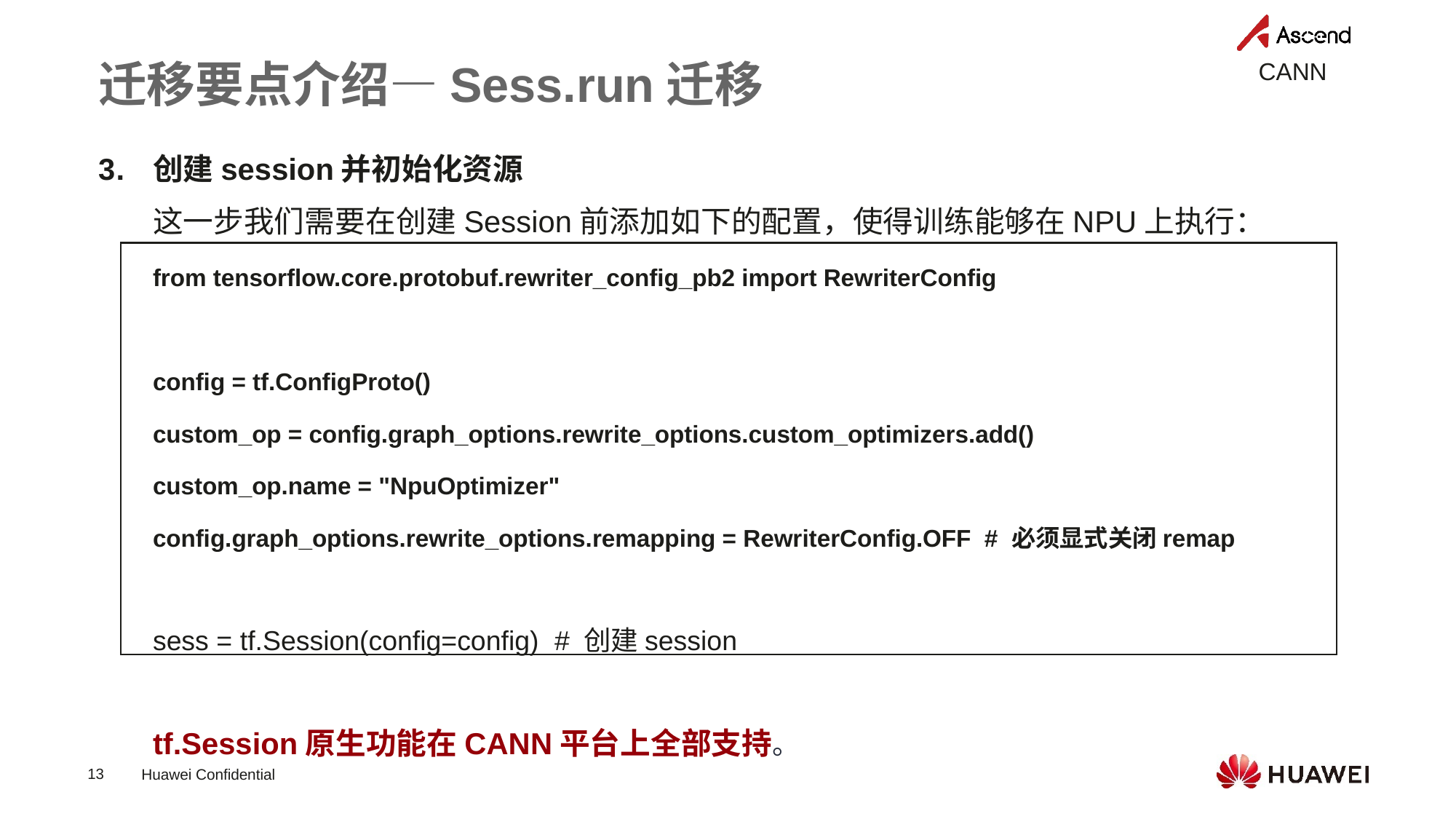

迁移要点介绍—Sess.run迁移
创建session并初始化资源
这一步我们需要在创建Session前添加如下的配置，使得训练能够在NPU上执行：
from tensorflow.core.protobuf.rewriter_config_pb2 import RewriterConfig

config = tf.ConfigProto()
custom_op = config.graph_options.rewrite_options.custom_optimizers.add()
custom_op.name = "NpuOptimizer"
config.graph_options.rewrite_options.remapping = RewriterConfig.OFF  # 必须显式关闭remap

sess = tf.Session(config=config)  # 创建session

tf.Session原生功能在CANN平台上全部支持。